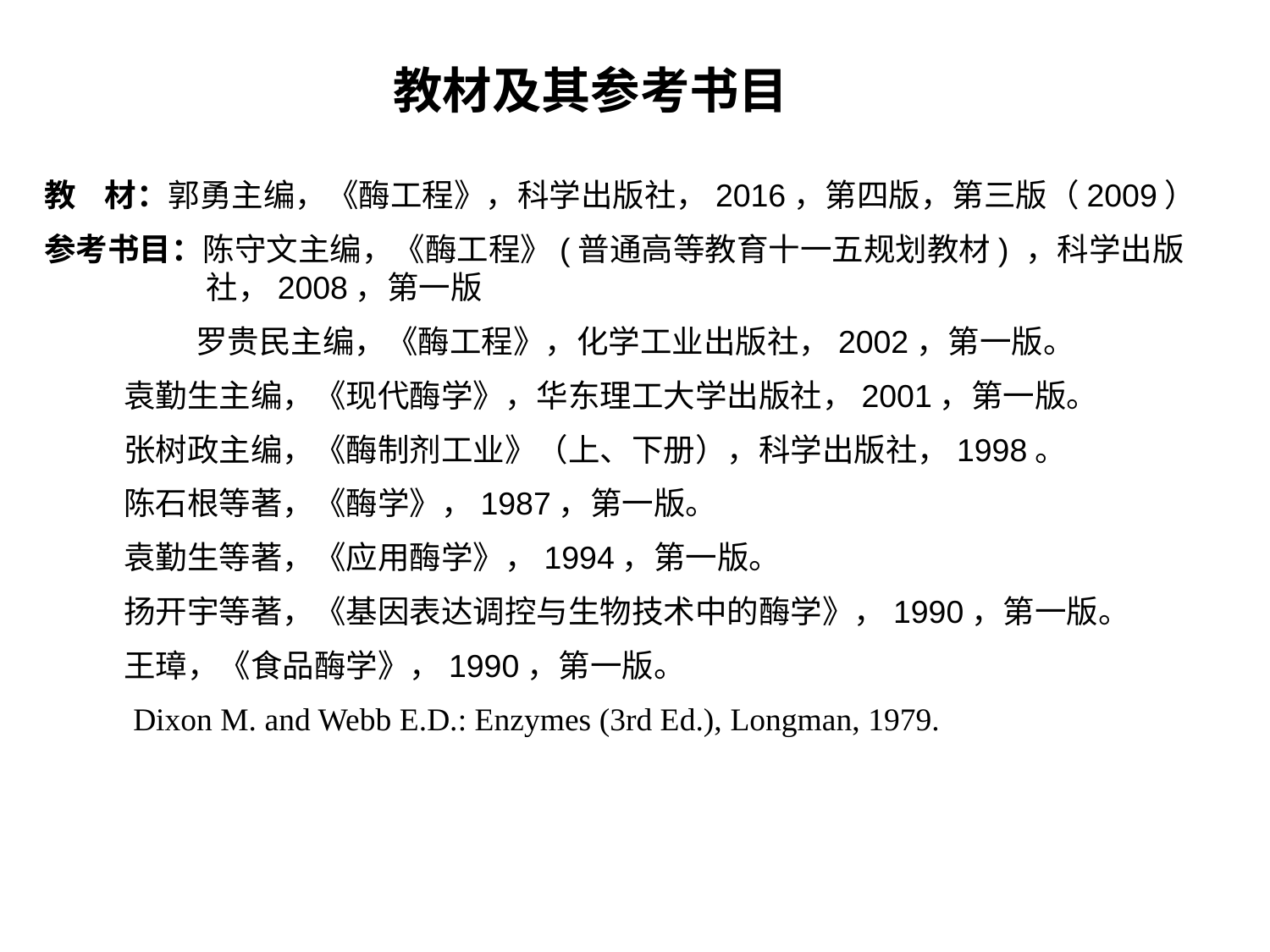

教材及其参考书目
教    材：郭勇主编，《酶工程》，科学出版社，2016，第四版，第三版（2009）
参考书目：陈守文主编，《酶工程》(普通高等教育十一五规划教材) ，科学出版     社，2008，第一版
                    罗贵民主编，《酶工程》，化学工业出版社，2002，第一版。
          袁勤生主编，《现代酶学》，华东理工大学出版社，2001，第一版。
          张树政主编，《酶制剂工业》（上、下册），科学出版社，1998。
          陈石根等著，《酶学》，1987，第一版。
          袁勤生等著，《应用酶学》，1994，第一版。
          扬开宇等著，《基因表达调控与生物技术中的酶学》，1990，第一版。
          王璋，《食品酶学》，1990，第一版。
          Dixon M. and Webb E.D.: Enzymes (3rd Ed.), Longman, 1979.